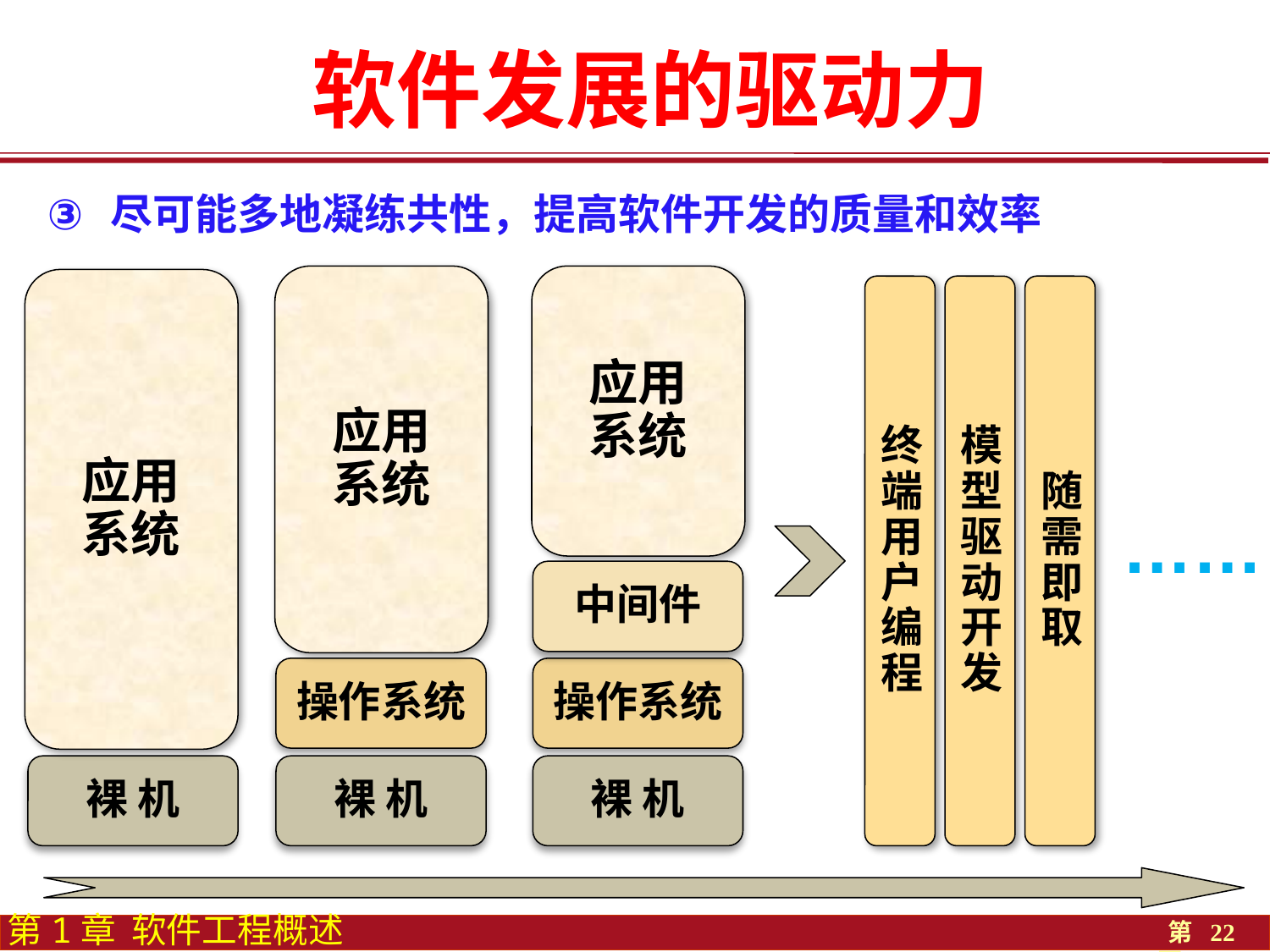

软件发展的驱动力
尽可能多地凝练共性，提高软件开发的质量和效率
应用
系统
应用
系统
应用
系统
终端用户编程
模型驱动开发
随需即取
……

中间件
操作系统
操作系统
裸 机
裸 机
裸 机